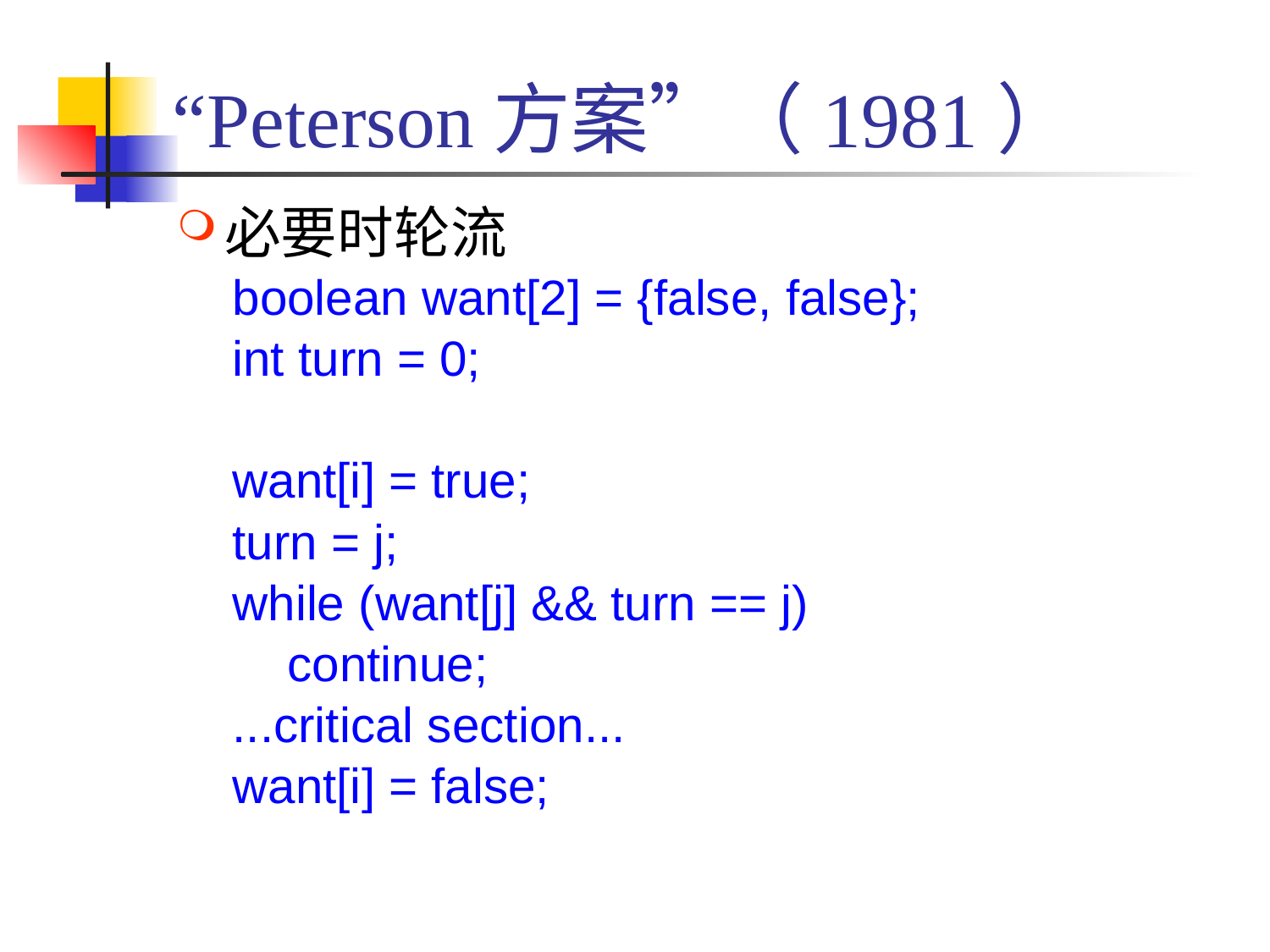

# “Peterson方案”（1981）
必要时轮流
boolean want[2] = {false, false};
int turn = 0;

want[i] = true;
turn = j;
while (want[j] && turn == j)
    continue;
...critical section...
want[i] = false;